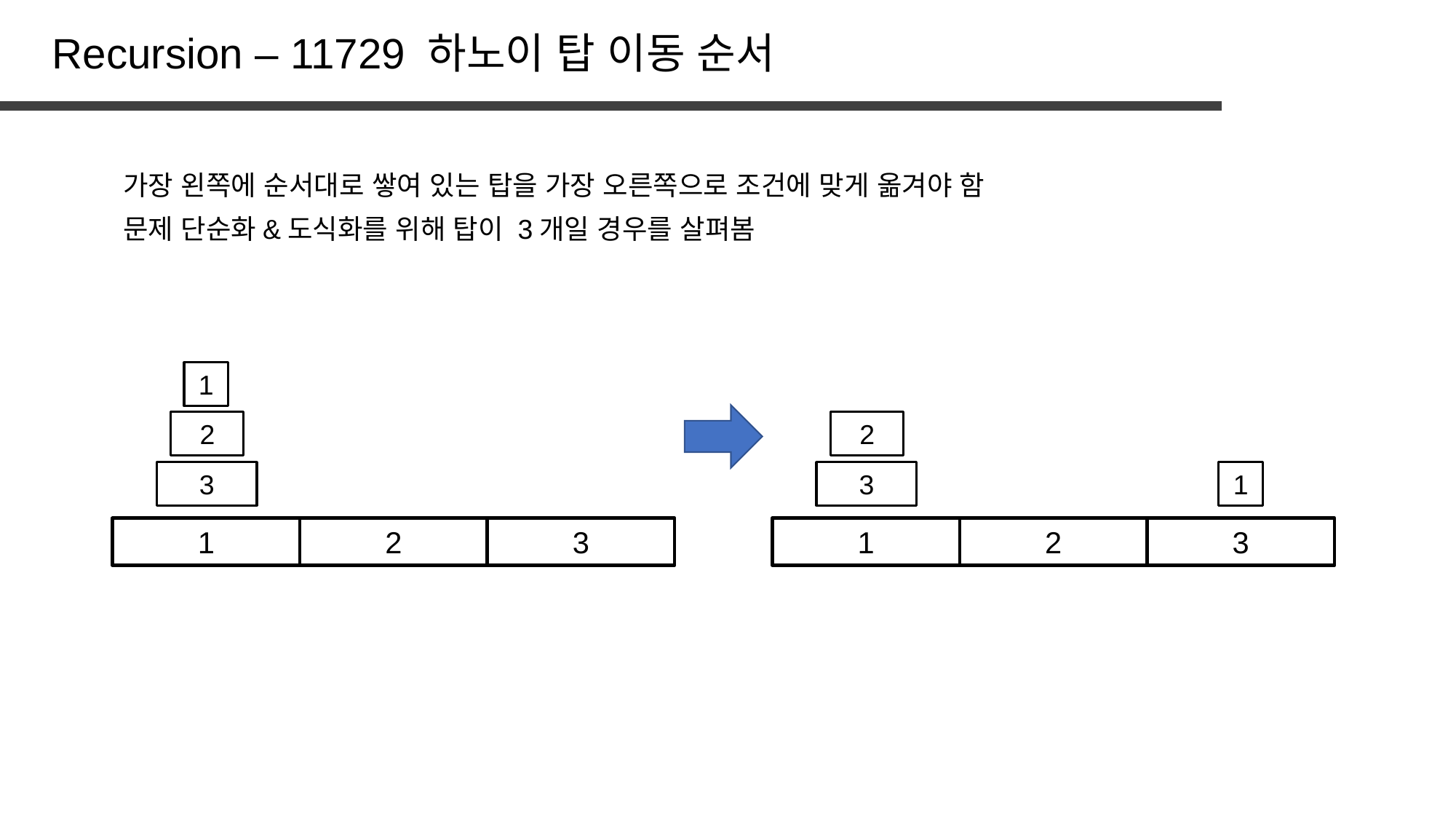

Recursion – 11729 하노이 탑 이동 순서
가장 왼쪽에 순서대로 쌓여 있는 탑을 가장 오른쪽으로 조건에 맞게 옮겨야 함
문제 단순화&도식화를 위해 탑이 3개일 경우를 살펴봄
1

2
2
3
3
1
1
2
3
1
2
3